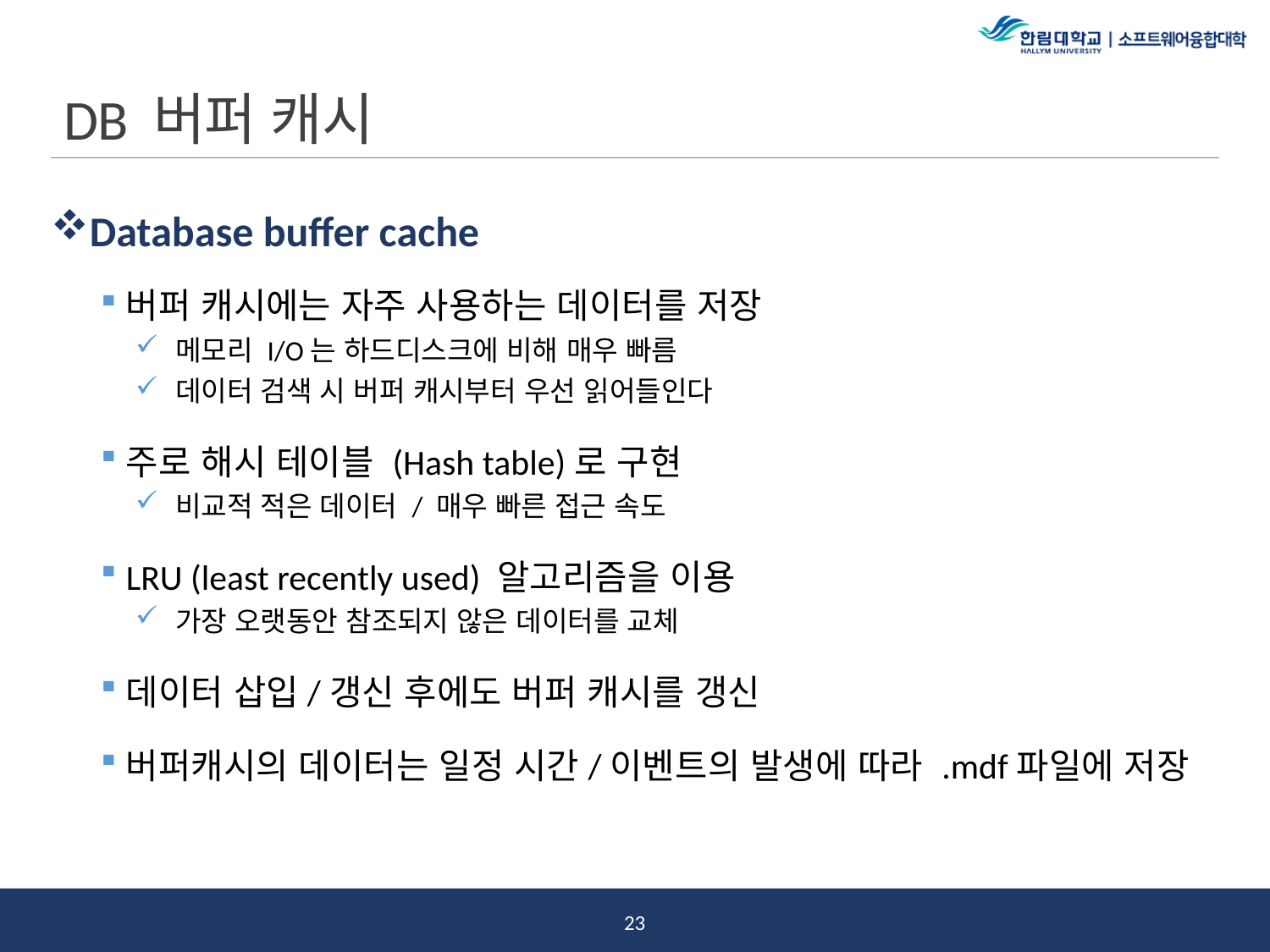

# DB 버퍼 캐시
Database buffer cache
버퍼 캐시에는 자주 사용하는 데이터를 저장
메모리 I/O는 하드디스크에 비해 매우 빠름
데이터 검색 시 버퍼 캐시부터 우선 읽어들인다
주로 해시 테이블 (Hash table)로 구현
비교적 적은 데이터 / 매우 빠른 접근 속도
LRU (least recently used) 알고리즘을 이용
가장 오랫동안 참조되지 않은 데이터를 교체
데이터 삽입/갱신 후에도 버퍼 캐시를 갱신
버퍼캐시의 데이터는 일정 시간/이벤트의 발생에 따라 .mdf파일에 저장
23